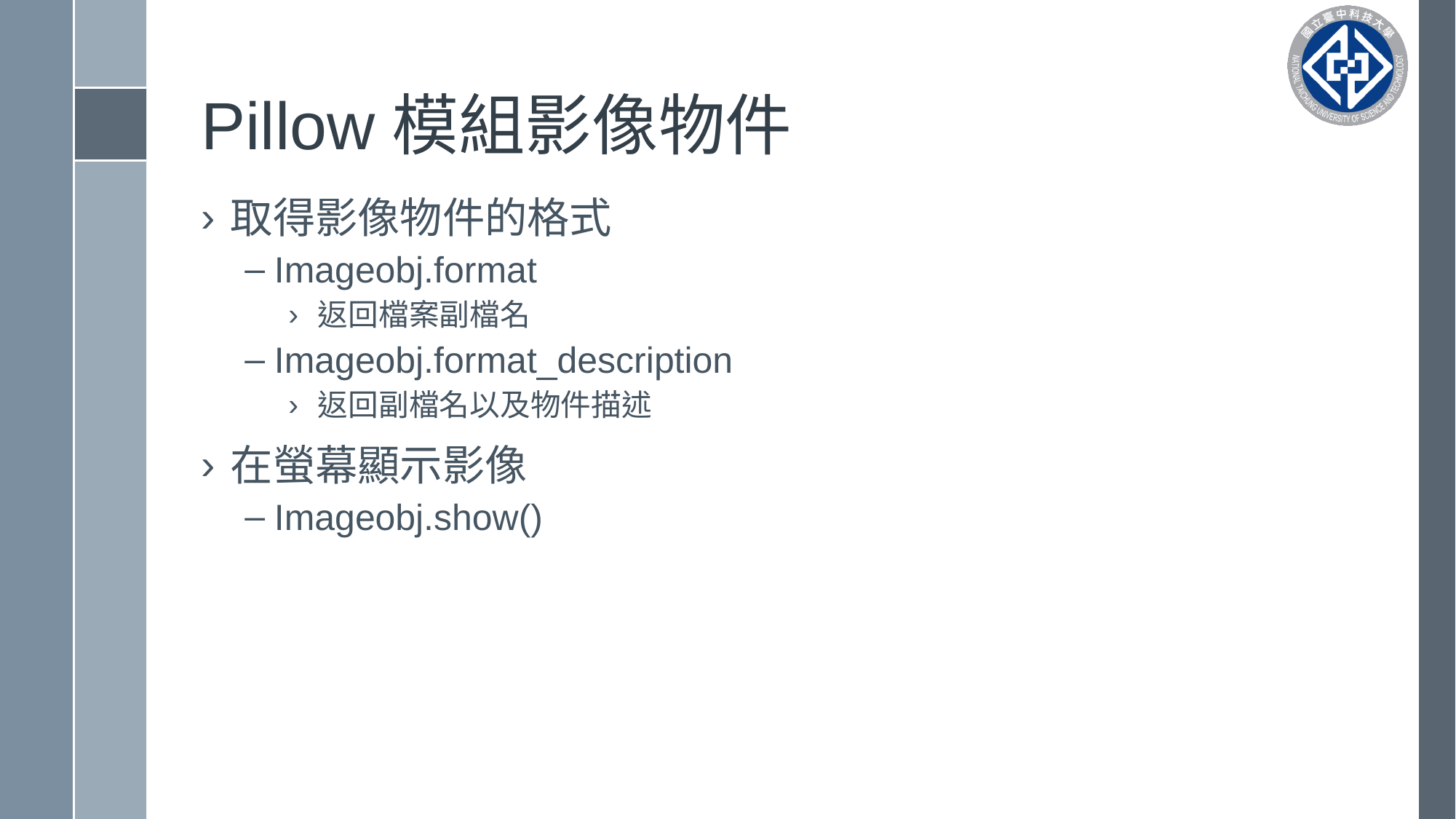

# Pillow模組影像物件
取得影像物件的格式
Imageobj.format
返回檔案副檔名
Imageobj.format_description
返回副檔名以及物件描述
在螢幕顯示影像
Imageobj.show()